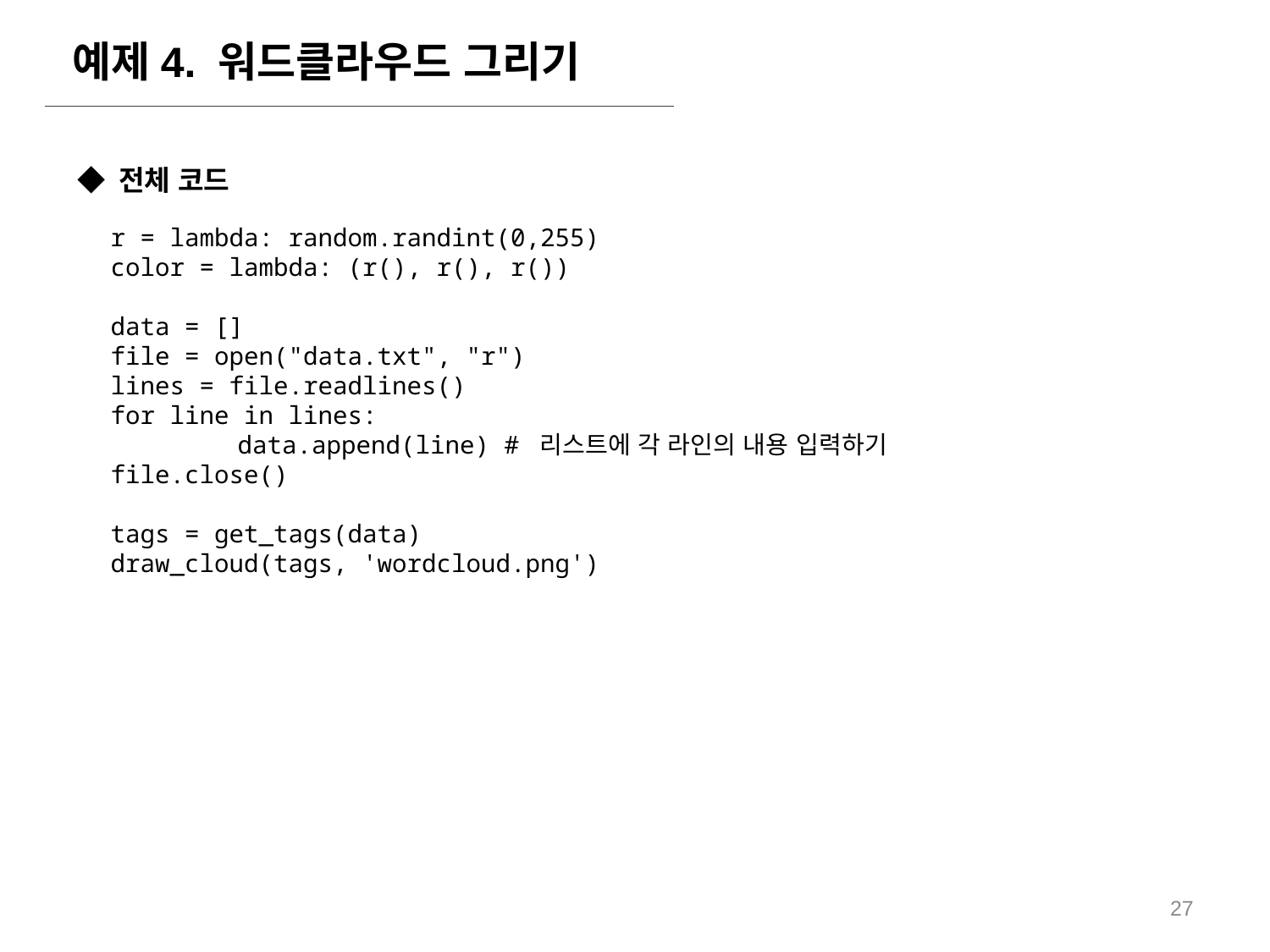

예제4. 워드클라우드 그리기
◆ 전체 코드
r = lambda: random.randint(0,255)
color = lambda: (r(), r(), r())

data = []
file = open("data.txt", "r")
lines = file.readlines()
for line in lines:
	data.append(line) # 리스트에 각 라인의 내용 입력하기
file.close()

tags = get_tags(data)
draw_cloud(tags, 'wordcloud.png')
27